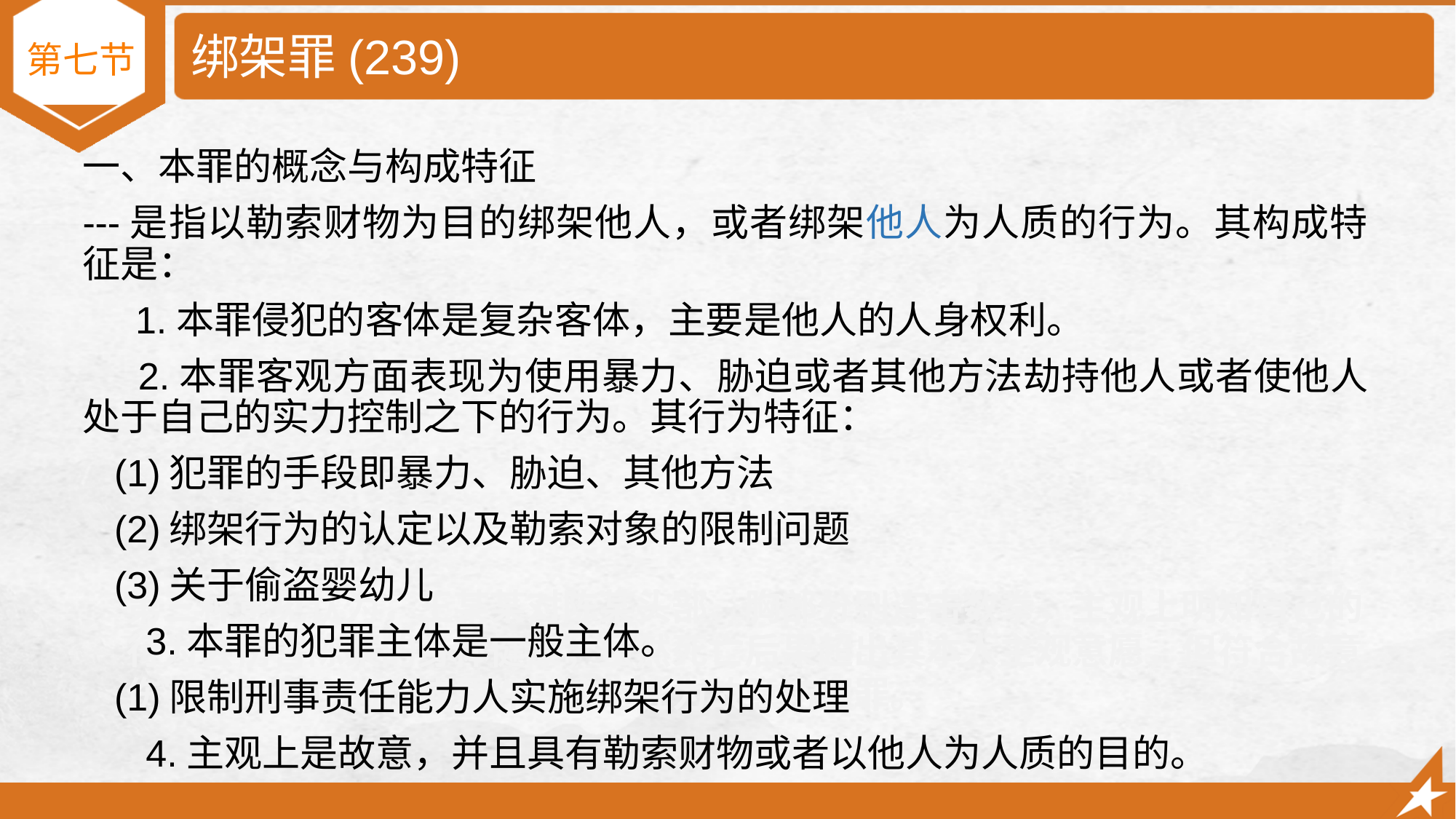

# 绑架罪(239)
第七节
一、本罪的概念与构成特征
---是指以勒索财物为目的绑架他人，或者绑架他人为人质的行为。其构成特征是：
     1.本罪侵犯的客体是复杂客体，主要是他人的人身权利。
     2.本罪客观方面表现为使用暴力、胁迫或者其他方法劫持他人或者使他人处于自己的实力控制之下的行为。其行为特征：
   (1)犯罪的手段即暴力、胁迫、其他方法
   (2)绑架行为的认定以及勒索对象的限制问题
   (3)关于偷盗婴幼儿
      3.本罪的犯罪主体是一般主体。
   (1)限制刑事责任能力人实施绑架行为的处理
      4.主观上是故意，并且具有勒索财物或者以他人为人质的目的。
第三种意见认为，王某某对陈某头部、胸部分别连击数拳，主观上明知自己的行为会伤害陈某的身体健康，虽然死亡后果超出其本人主观意愿，但符合故意伤害致人死亡的构成要件，应定性为故意伤害罪。